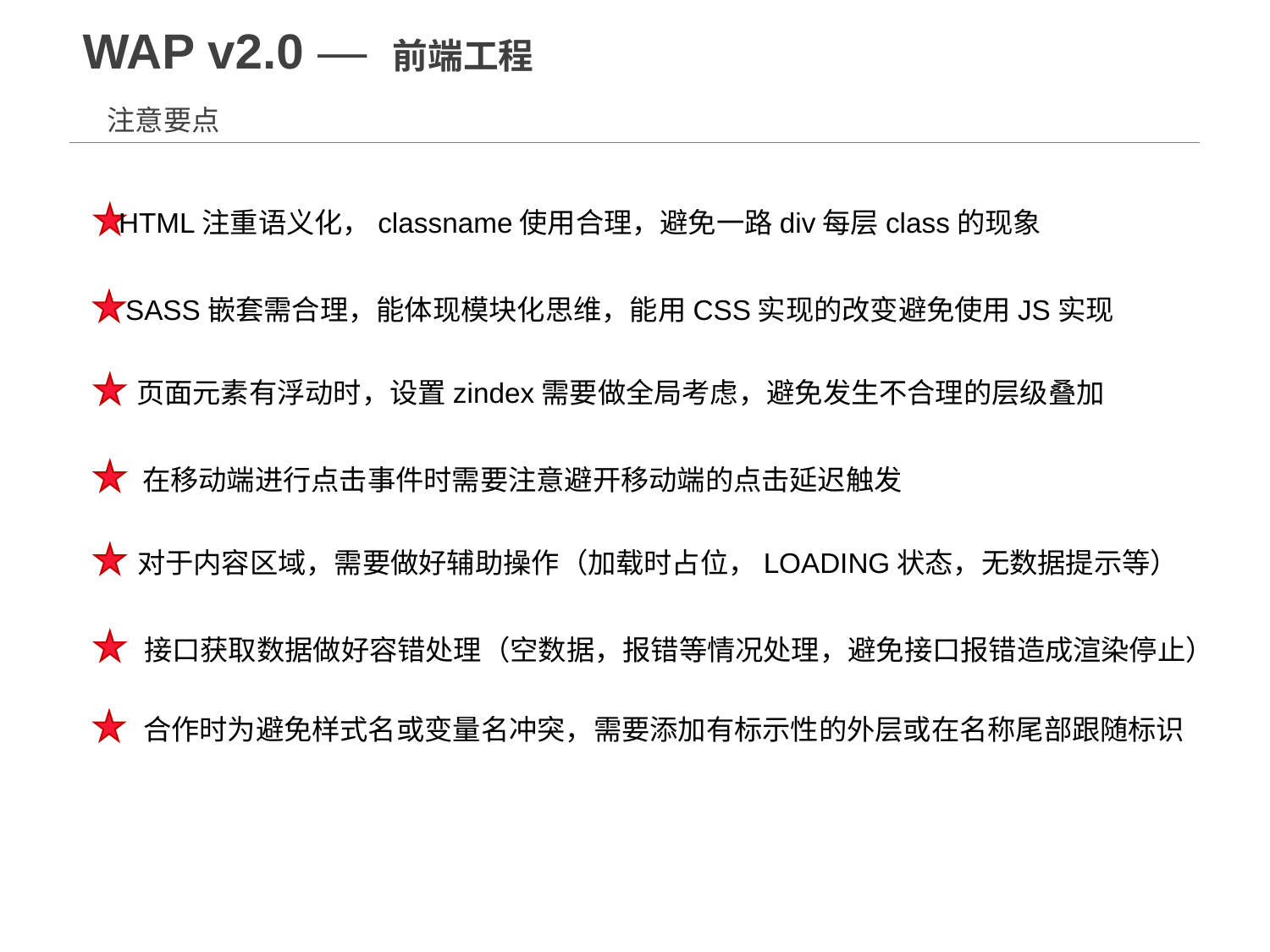

WAP v2.0 — 前端工程
注意要点
HTML注重语义化，classname使用合理，避免一路div每层class的现象

SASS嵌套需合理，能体现模块化思维，能用CSS实现的改变避免使用JS实现

页面元素有浮动时，设置zindex需要做全局考虑，避免发生不合理的层级叠加

在移动端进行点击事件时需要注意避开移动端的点击延迟触发

对于内容区域，需要做好辅助操作（加载时占位，LOADING状态，无数据提示等）

接口获取数据做好容错处理（空数据，报错等情况处理，避免接口报错造成渲染停止）

合作时为避免样式名或变量名冲突，需要添加有标示性的外层或在名称尾部跟随标识